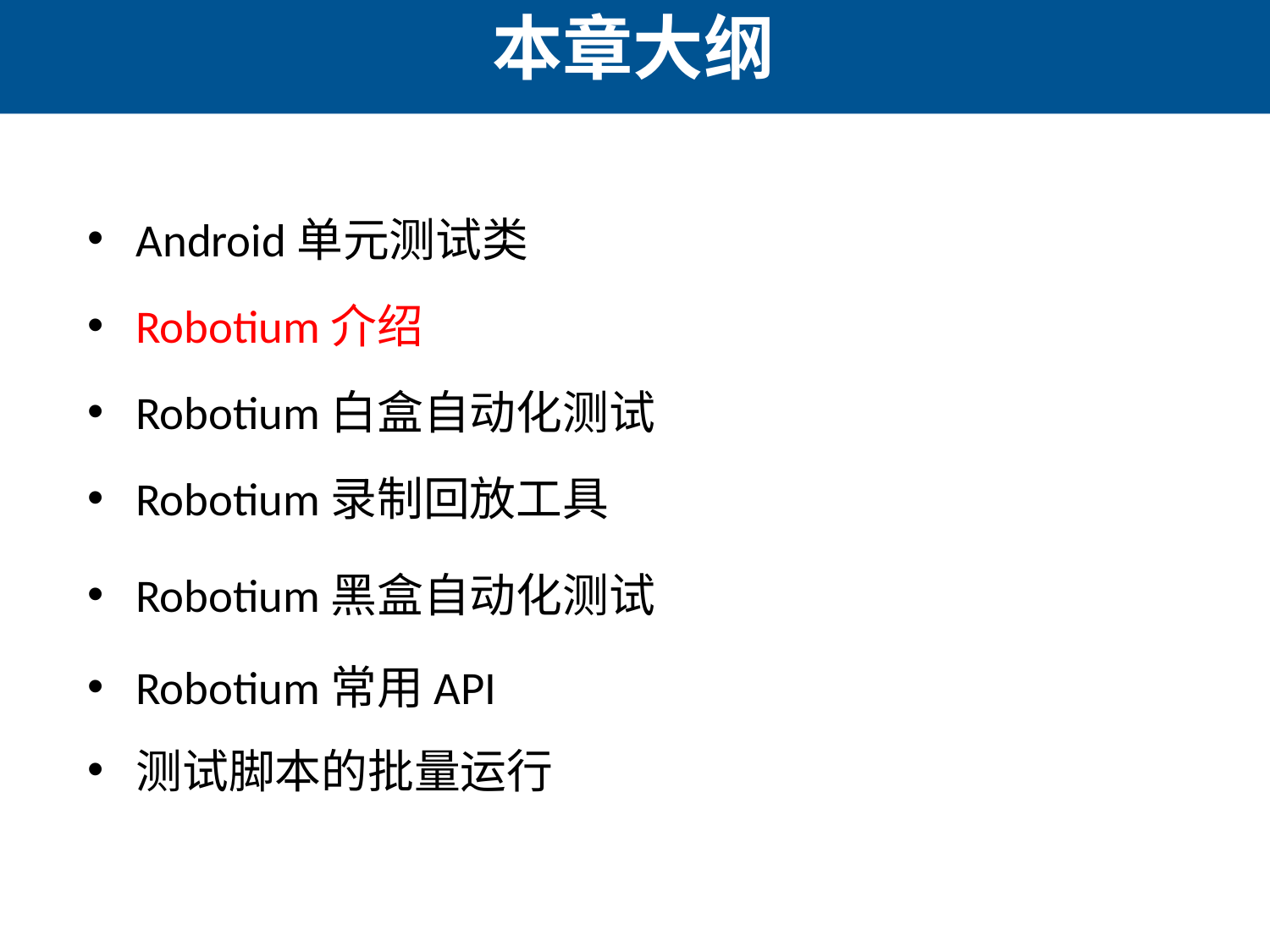

# 本章大纲
Android单元测试类
Robotium介绍
Robotium白盒自动化测试
Robotium录制回放工具
Robotium黑盒自动化测试
Robotium常用API
测试脚本的批量运行